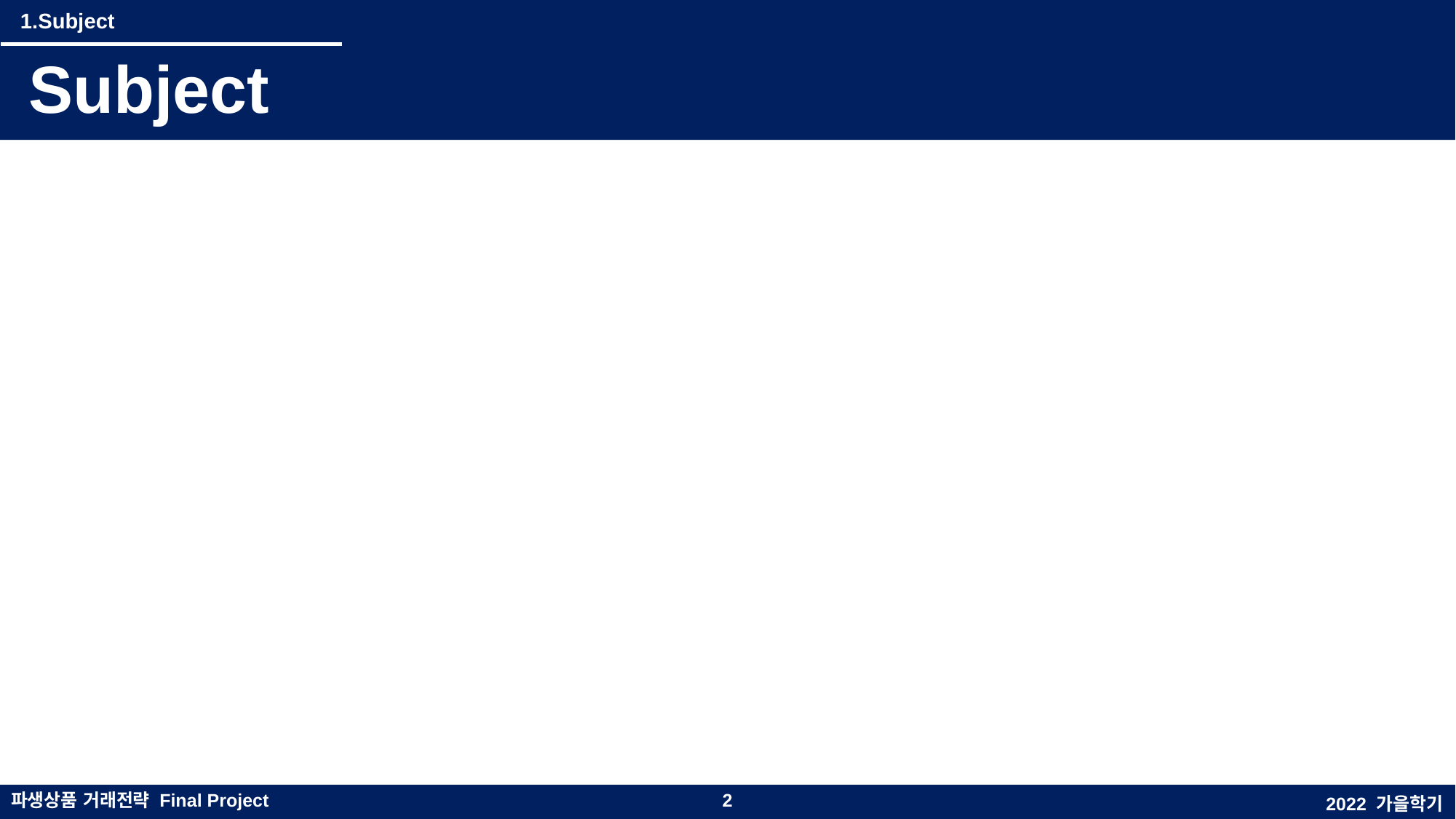

1.Subject
Subject
파생상품 거래전략 Final Project
2
2022 가을학기